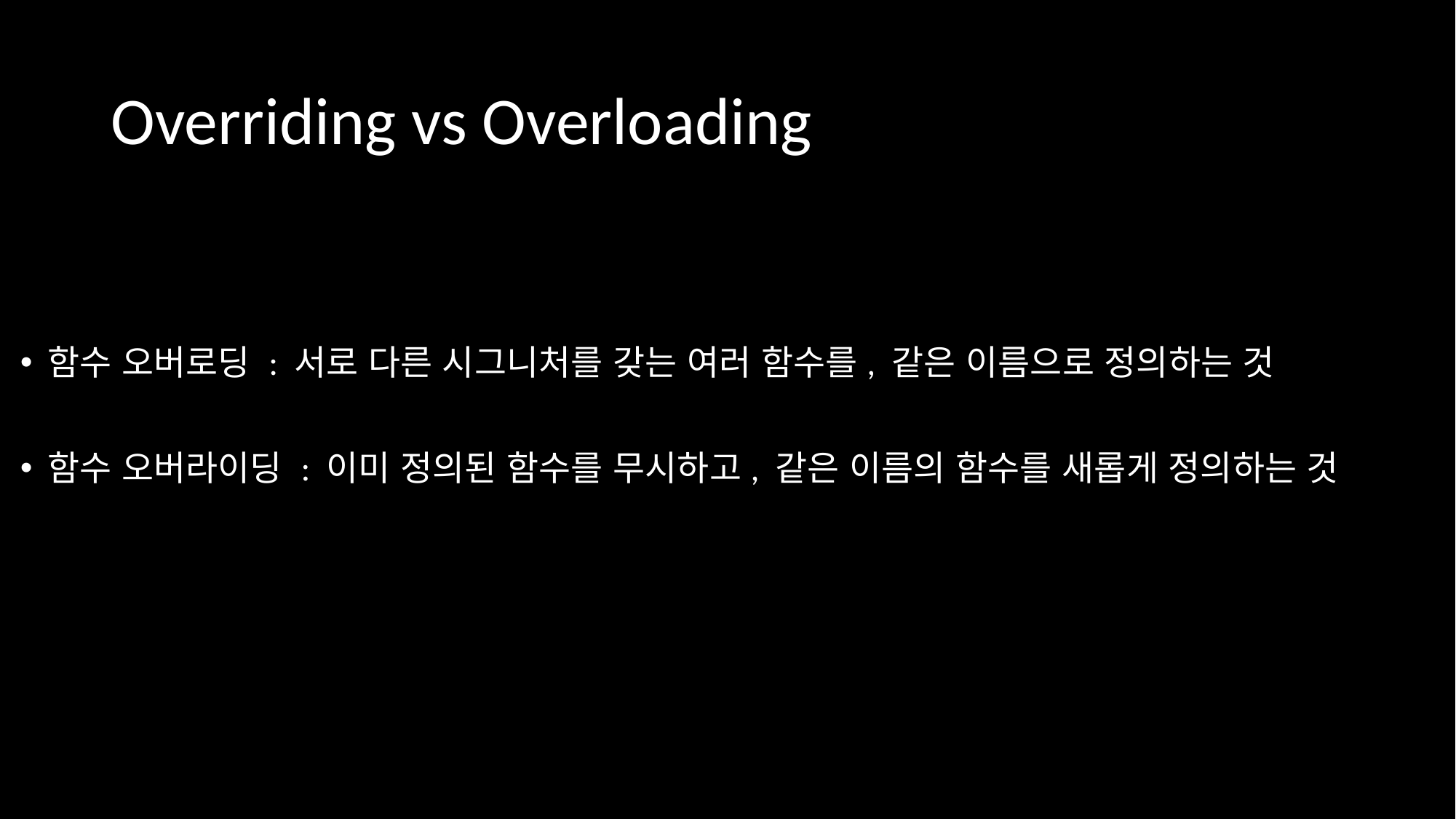

# Overriding vs Overloading
함수 오버로딩 : 서로 다른 시그니처를 갖는 여러 함수를, 같은 이름으로 정의하는 것

함수 오버라이딩 : 이미 정의된 함수를 무시하고, 같은 이름의 함수를 새롭게 정의하는 것